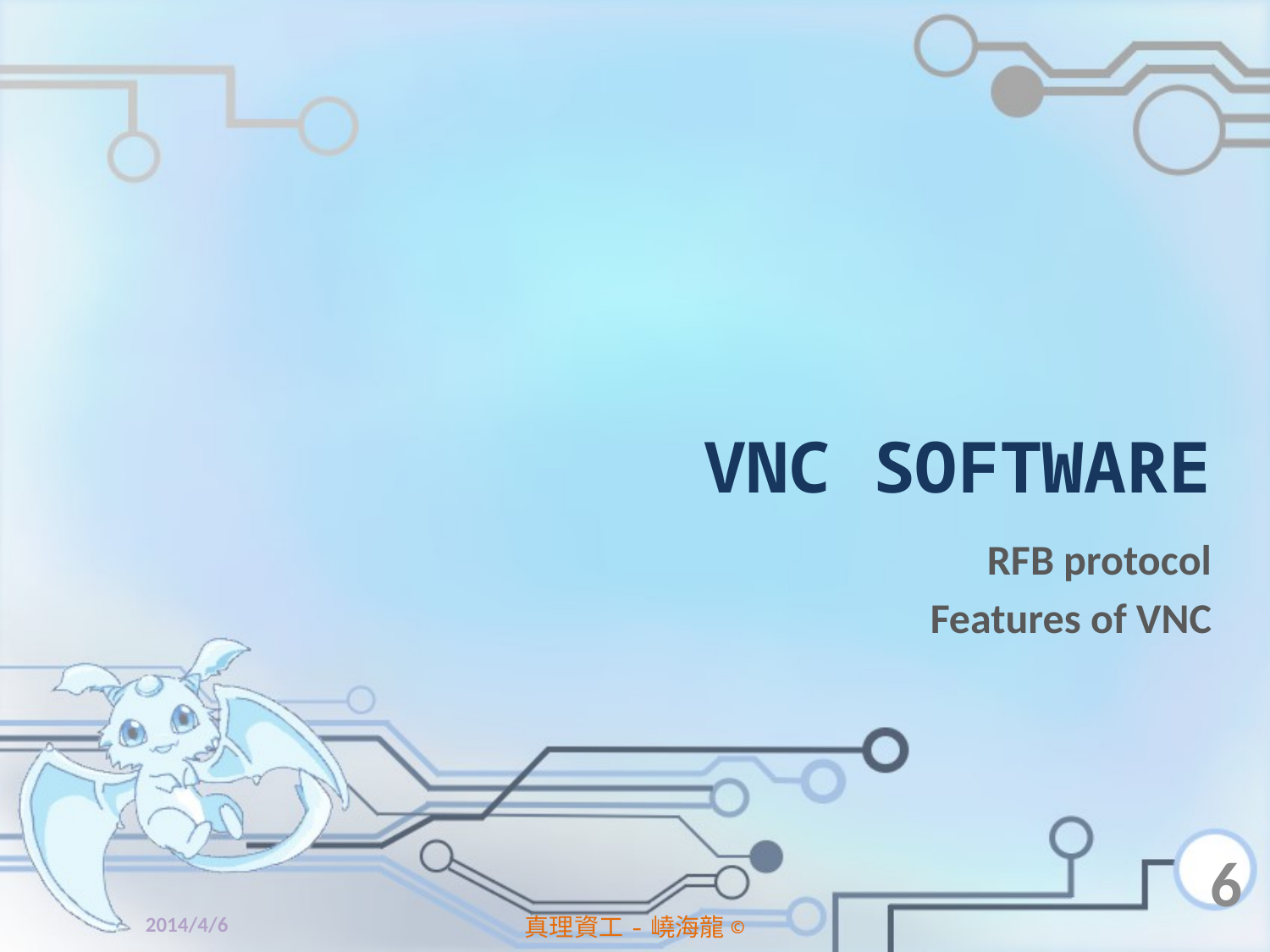

# VNC software
RFB protocol
Features of VNC
6
2014/4/6
真理資工-嶢海龍©